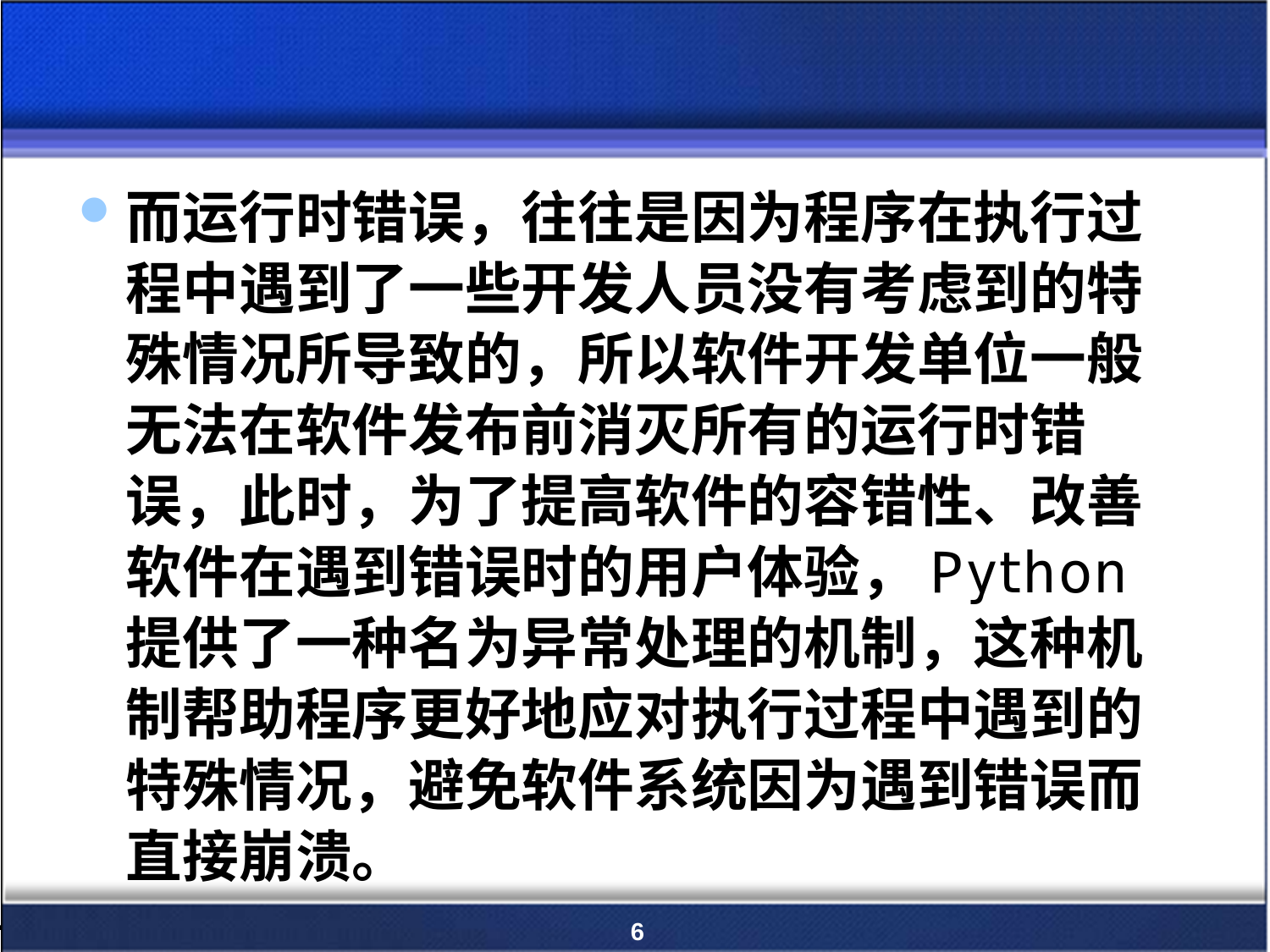

#
而运行时错误，往往是因为程序在执行过程中遇到了一些开发人员没有考虑到的特殊情况所导致的，所以软件开发单位一般无法在软件发布前消灭所有的运行时错误，此时，为了提高软件的容错性、改善软件在遇到错误时的用户体验，Python提供了一种名为异常处理的机制，这种机制帮助程序更好地应对执行过程中遇到的特殊情况，避免软件系统因为遇到错误而直接崩溃。

6